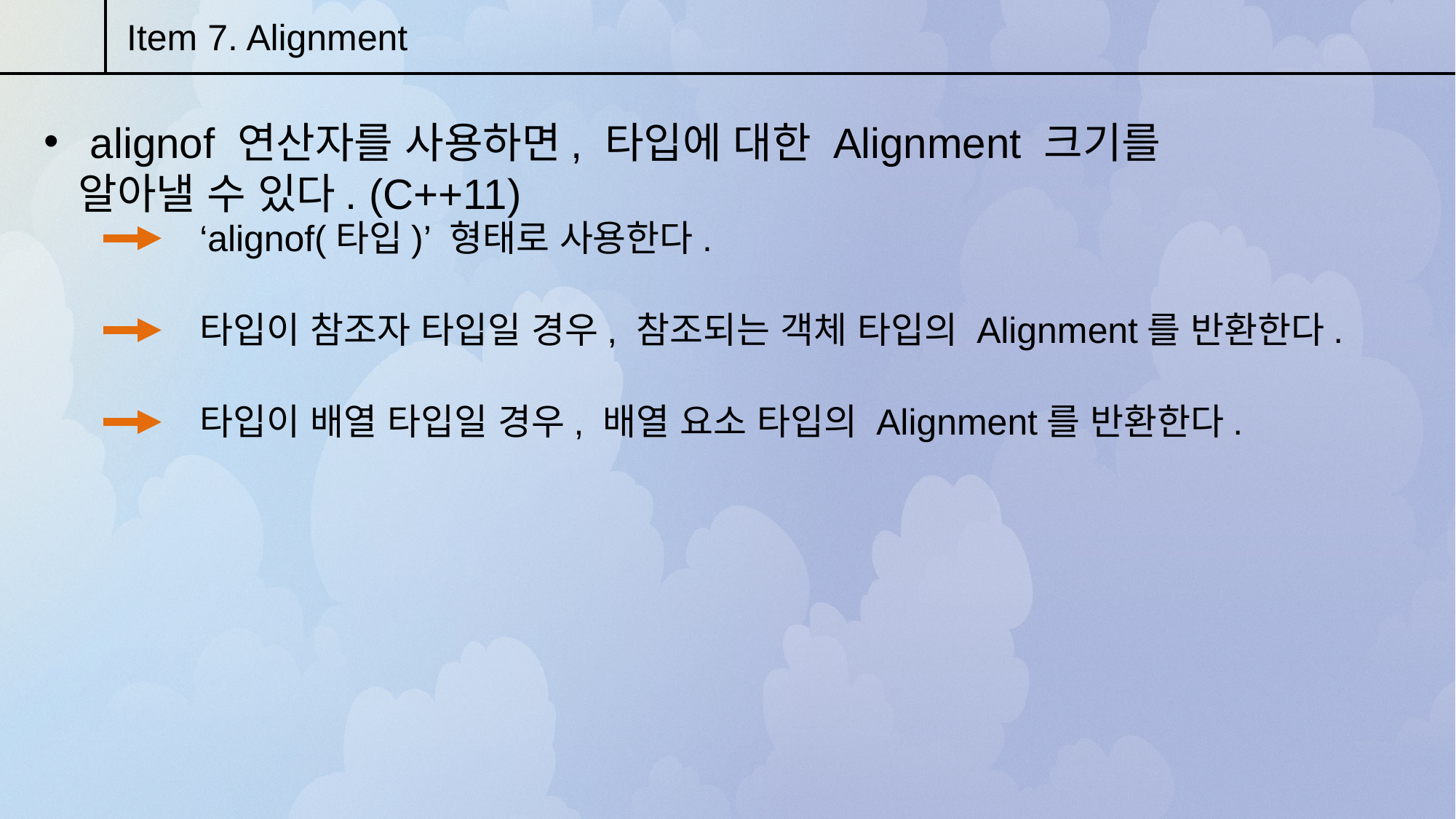

Item 7. Alignment
 alignof 연산자를 사용하면, 타입에 대한 Alignment 크기를 알아낼 수 있다. (C++11)
‘alignof(타입)’ 형태로 사용한다.
타입이 참조자 타입일 경우, 참조되는 객체 타입의 Alignment를 반환한다.
타입이 배열 타입일 경우, 배열 요소 타입의 Alignment를 반환한다.